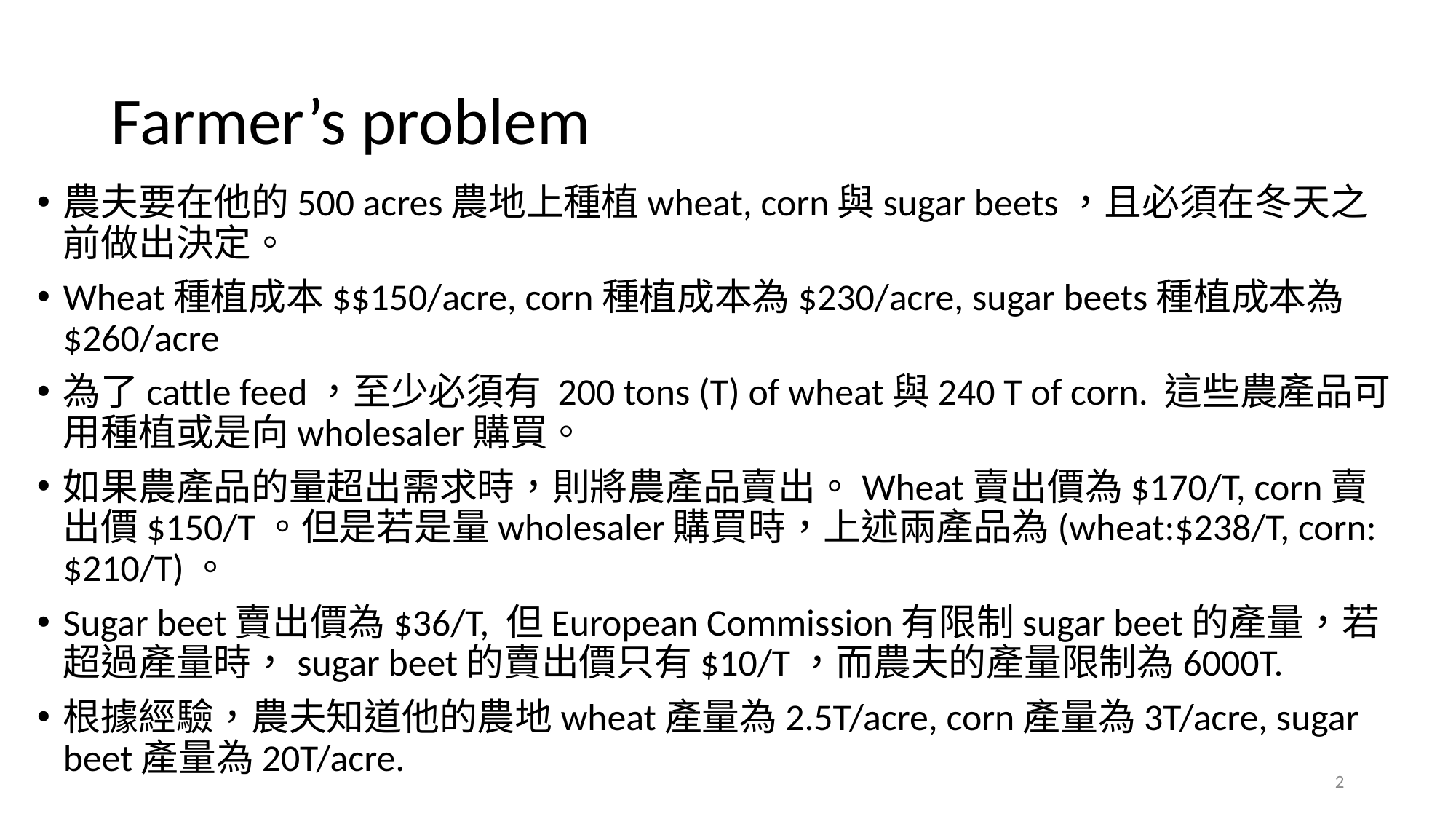

# Farmer’s problem
農夫要在他的500 acres農地上種植wheat, corn與sugar beets，且必須在冬天之前做出決定。
Wheat種植成本$$150/acre, corn種植成本為$230/acre, sugar beets種植成本為$260/acre
為了cattle feed，至少必須有 200 tons (T) of wheat與240 T of corn. 這些農產品可用種植或是向wholesaler購買。
如果農產品的量超出需求時，則將農產品賣出。Wheat賣出價為$170/T, corn賣出價$150/T。但是若是量wholesaler購買時，上述兩產品為(wheat:$238/T, corn: $210/T)。
Sugar beet賣出價為$36/T, 但European Commission有限制sugar beet的產量，若超過產量時，sugar beet的賣出價只有$10/T，而農夫的產量限制為6000T.
根據經驗，農夫知道他的農地wheat產量為2.5T/acre, corn產量為3T/acre, sugar beet產量為20T/acre.
2